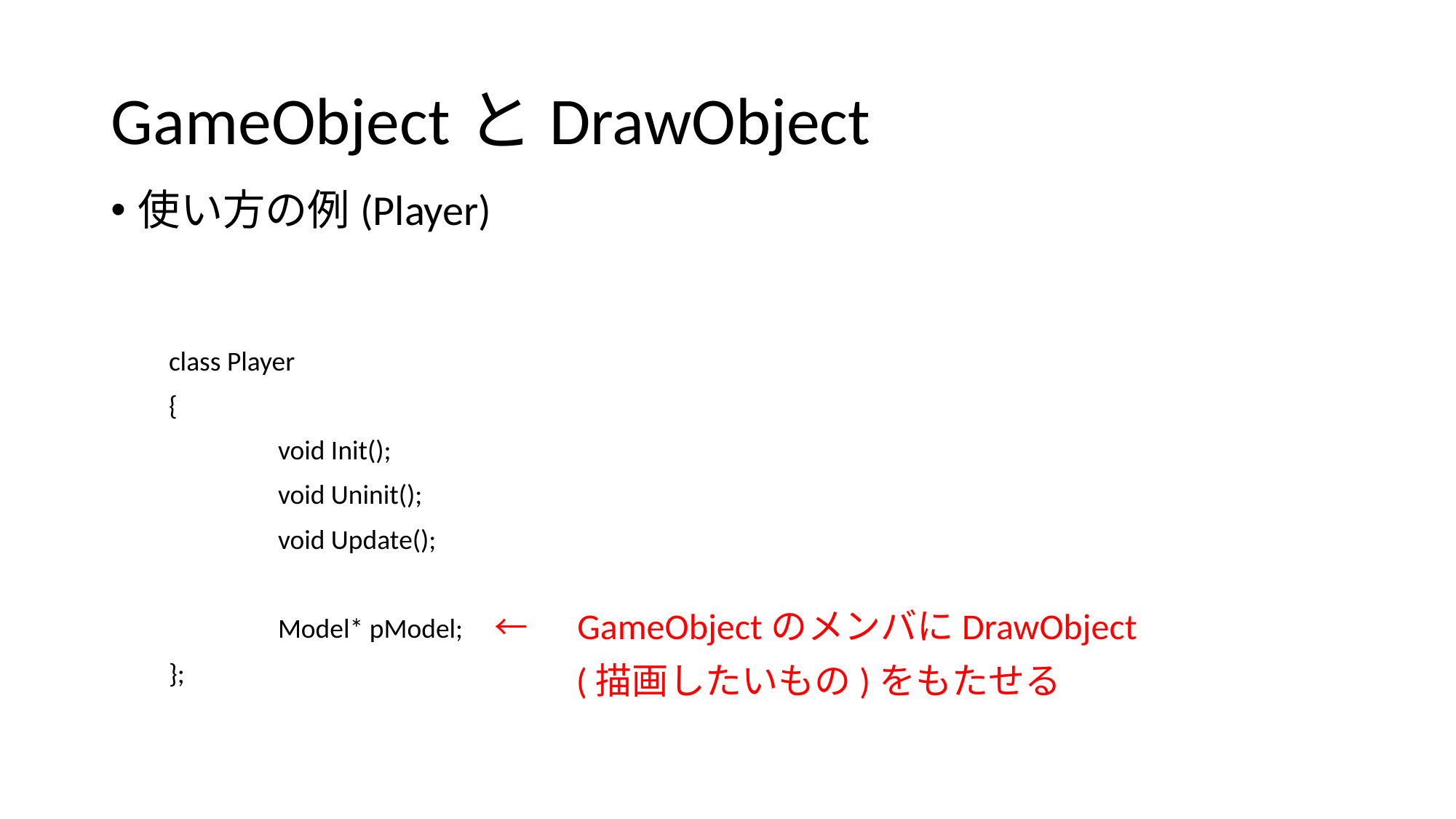

# GameObjectとDrawObject
使い方の例(Player)
class Player
{
	void Init();
	void Uninit();
	void Update();

	Model* pModel;
};
←　GameObjectのメンバにDrawObject
　　(描画したいもの)をもたせる